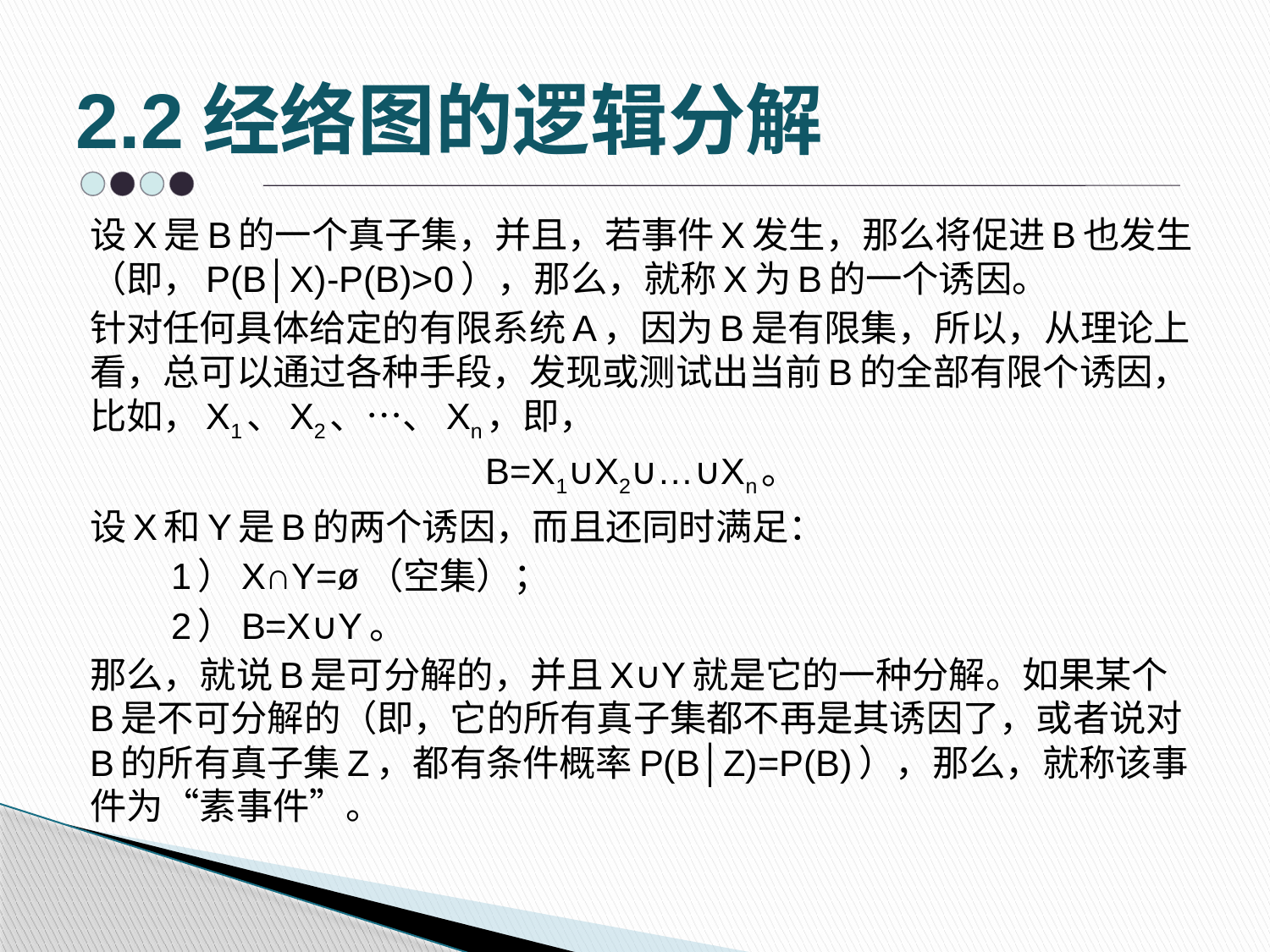

# 2.2经络图的逻辑分解

设X是B的一个真子集，并且，若事件X发生，那么将促进B也发生（即，P(B│X)-P(B)>0），那么，就称X为B的一个诱因。
针对任何具体给定的有限系统A，因为B是有限集，所以，从理论上看，总可以通过各种手段，发现或测试出当前B的全部有限个诱因，比如，X1、X2、…、Xn，即，
B=X1∪X2∪…∪Xn。
设X和Y是B的两个诱因，而且还同时满足：
        1）X∩Y=ø（空集）；
        2）B=X∪Y。
那么，就说B是可分解的，并且X∪Y就是它的一种分解。如果某个B是不可分解的（即，它的所有真子集都不再是其诱因了，或者说对B的所有真子集Z，都有条件概率P(B│Z)=P(B)），那么，就称该事件为“素事件”。